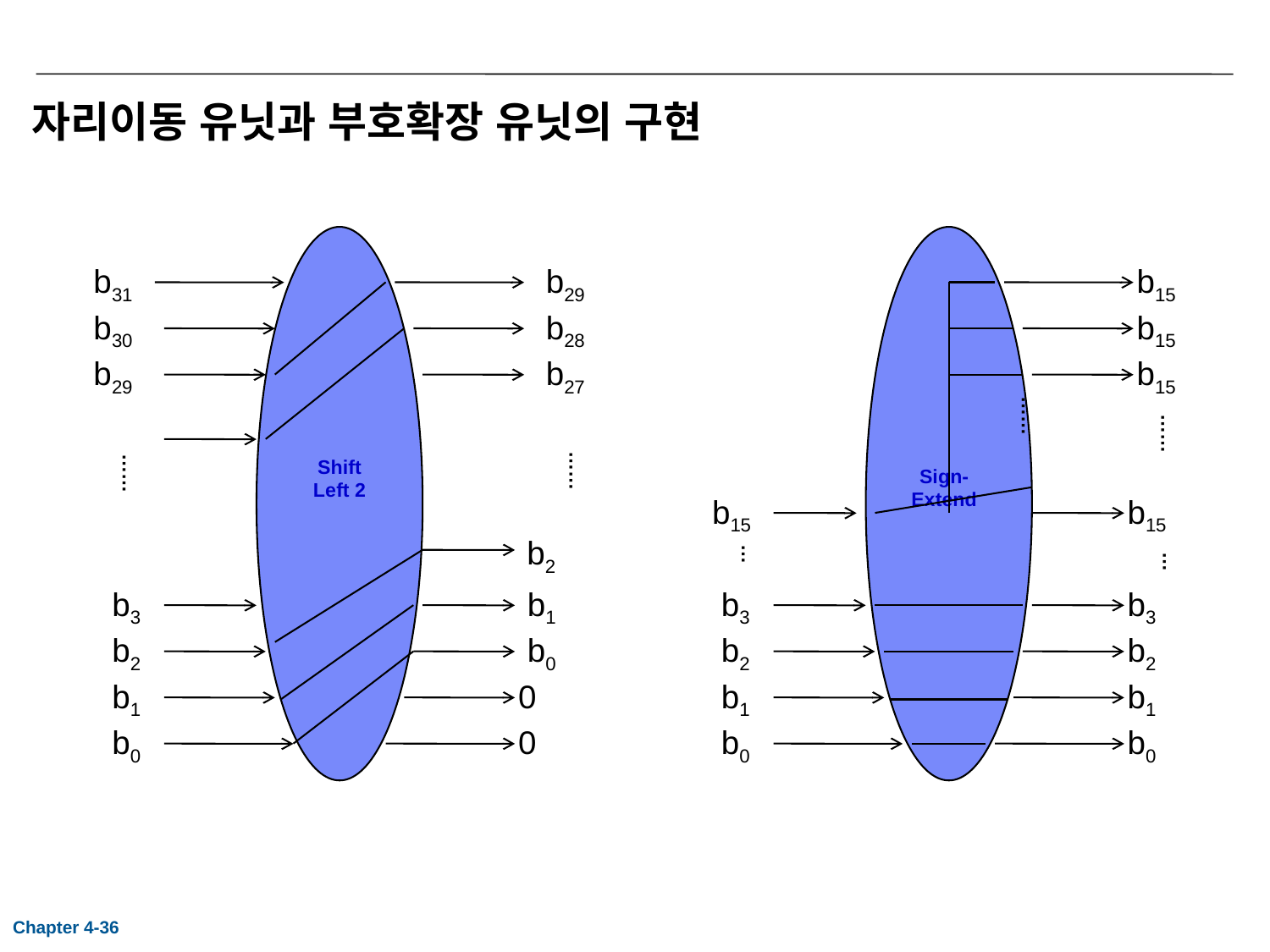

# 자리이동 유닛과 부호확장 유닛의 구현

b31
b29
b15
b30
b28
b15
b29
b27
b15
……
……
……
……
Shift
Left 2
Sign-
Extend
b15
b15
b2
…
…
b3
b1
b3
b3
b2
b0
b2
b2
b1
0
b1
b1
b0
0
b0
b0
Chapter 4-36